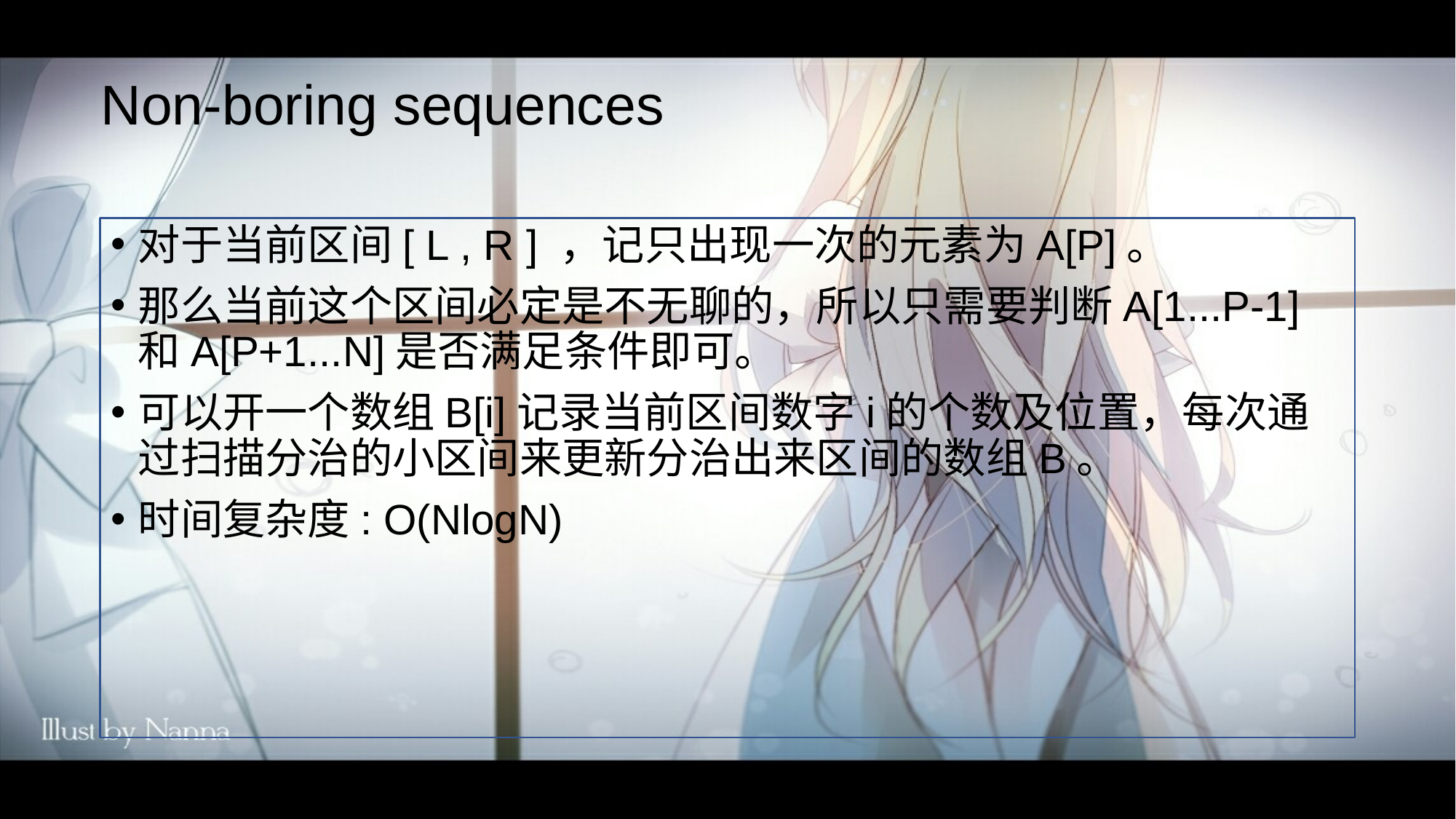

# Non-boring sequences
对于当前区间[ L , R ] ，记只出现一次的元素为A[P]。
那么当前这个区间必定是不无聊的，所以只需要判断A[1...P-1]和A[P+1...N]是否满足条件即可。
可以开一个数组B[i]记录当前区间数字i的个数及位置，每次通过扫描分治的小区间来更新分治出来区间的数组B。
时间复杂度: O(NlogN)